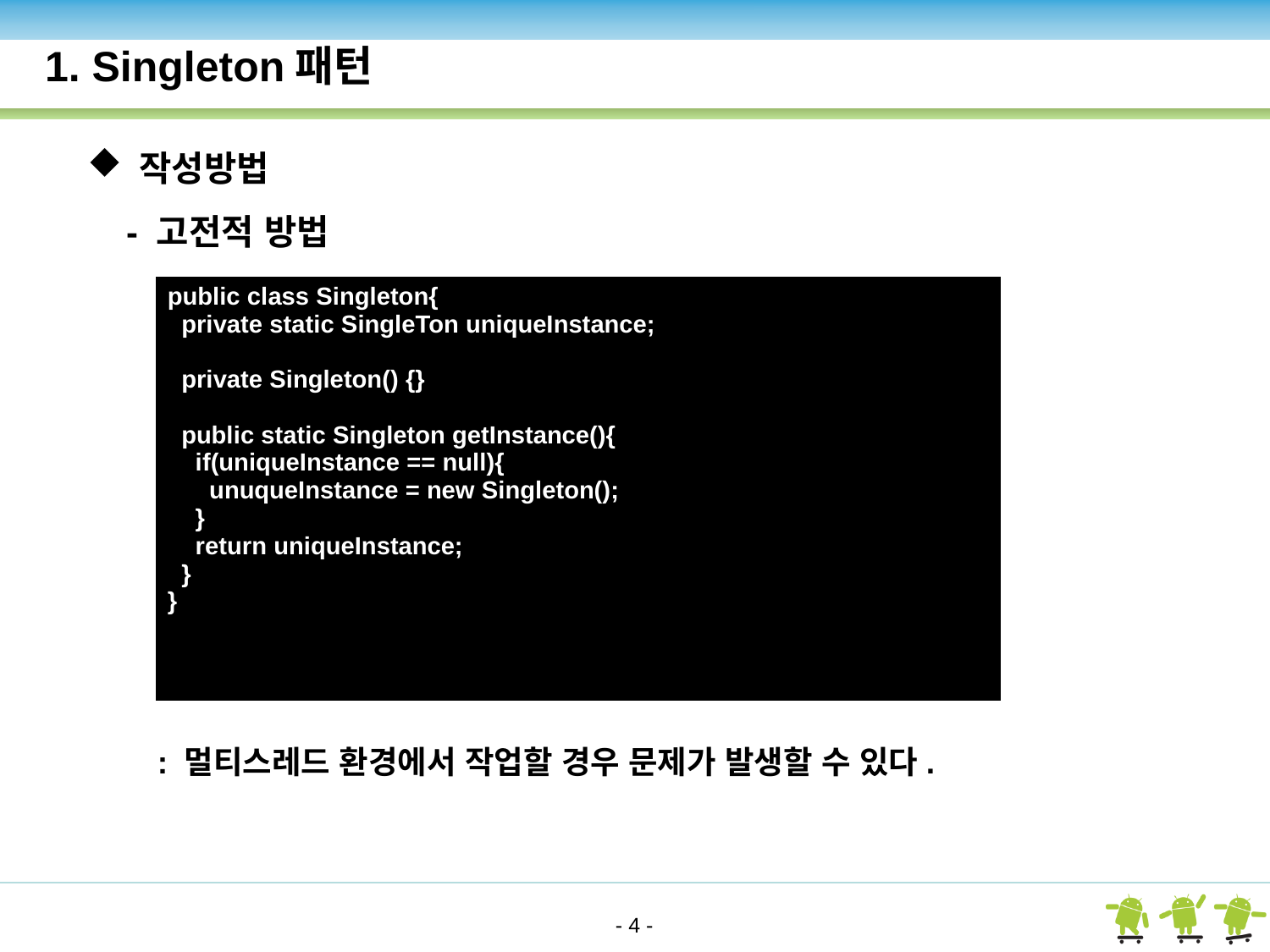

1. Singleton패턴
 작성방법
    - 고전적 방법

| public class Singleton{   private static SingleTon uniqueInstance;   private Singleton() {}   public static Singleton getInstance(){     if(uniqueInstance == null){       unuqueInstance = new Singleton();     }     return uniqueInstance;   } } |
| --- |

: 멀티스레드 환경에서 작업할 경우 문제가 발생할 수 있다.
- 4 -